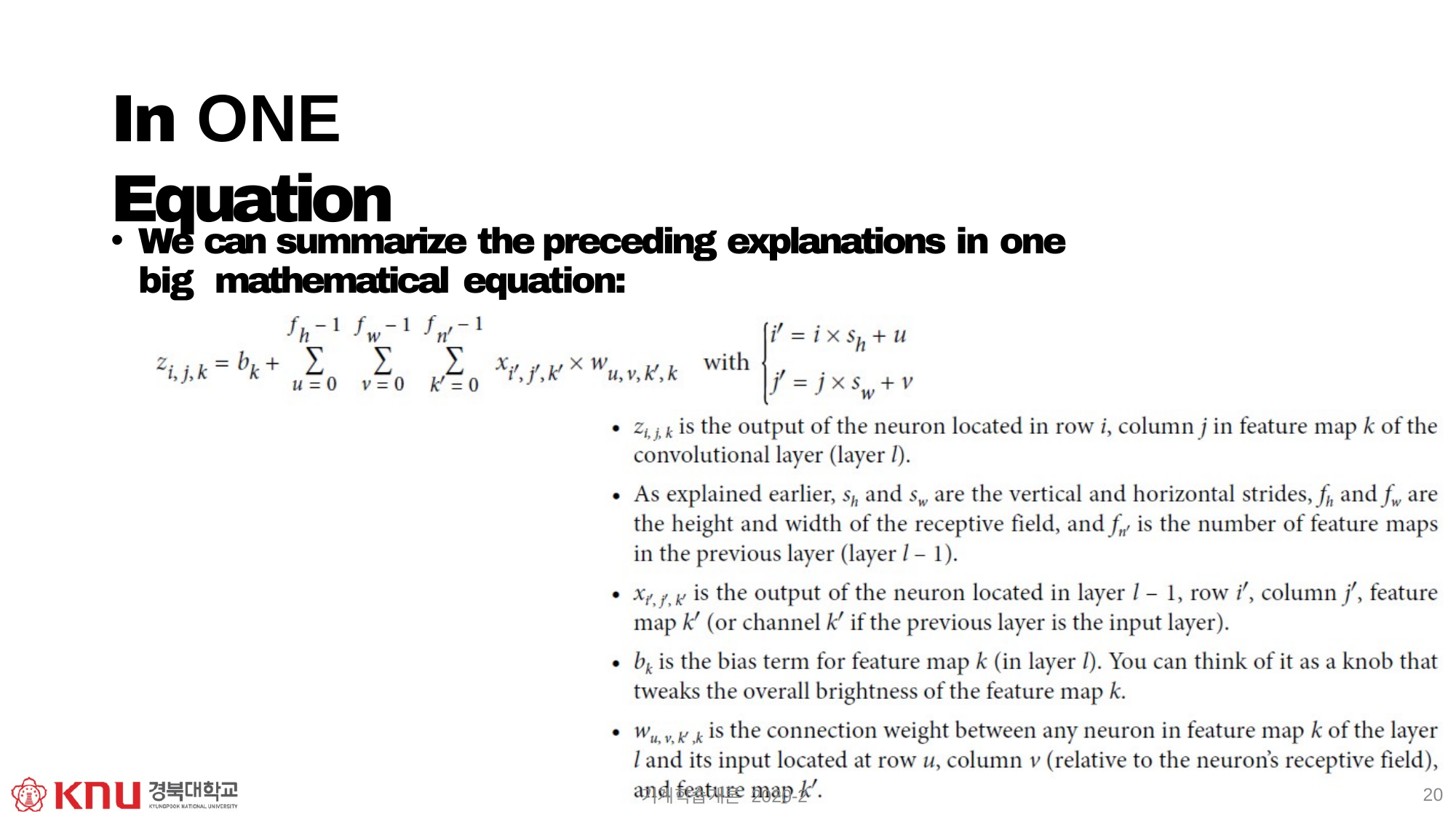

# In ONE Equation
We can summarize the preceding explanations in one big  mathematical equation:

20
기계학습개론 2020-2